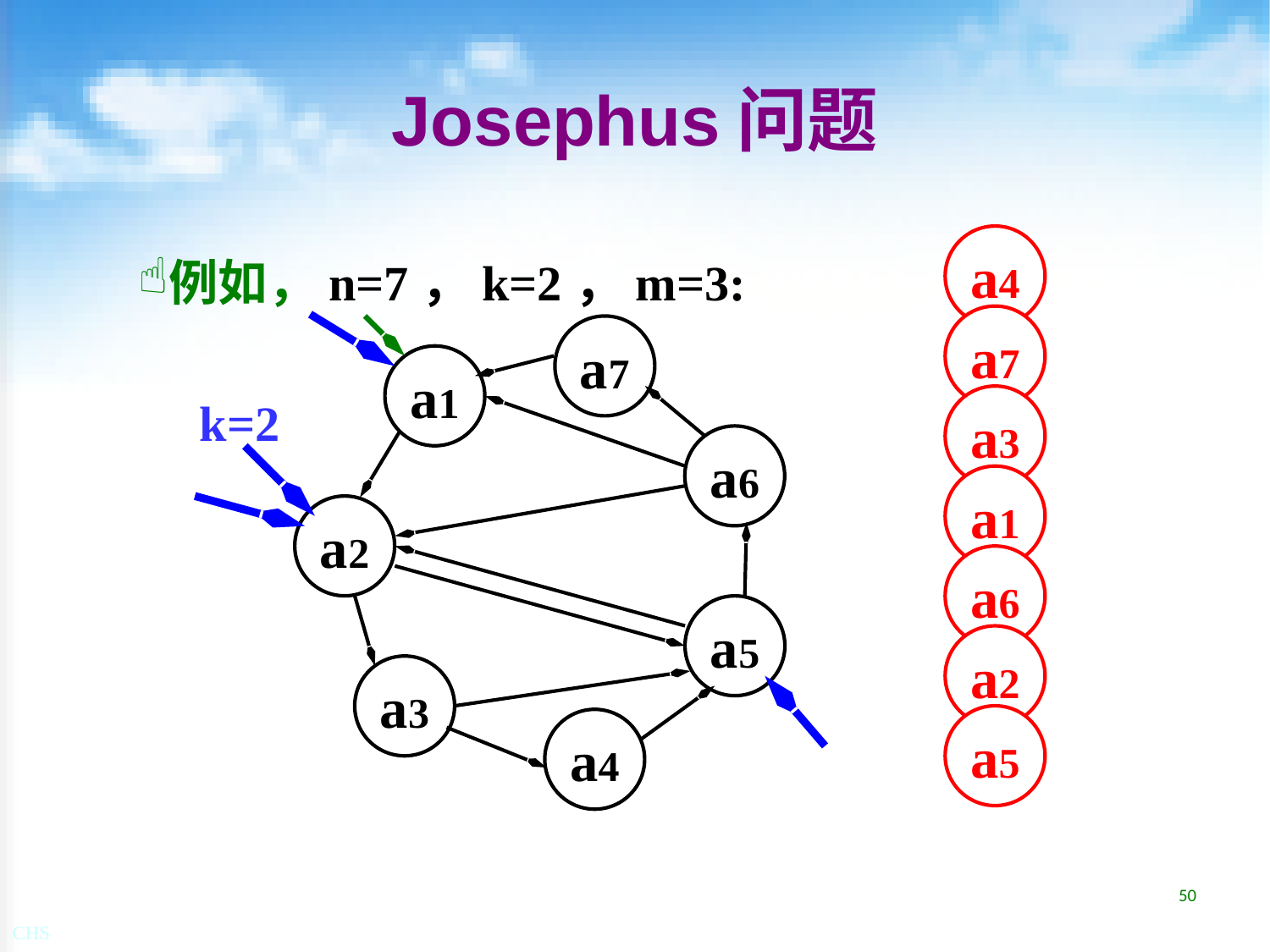

# Josephus问题
例如，n=7，k=2，m=3:
a4
a7

a7
a1

k=2

a3

a6

a1

a2

a6

a5
a2
a3

a5
a4

50